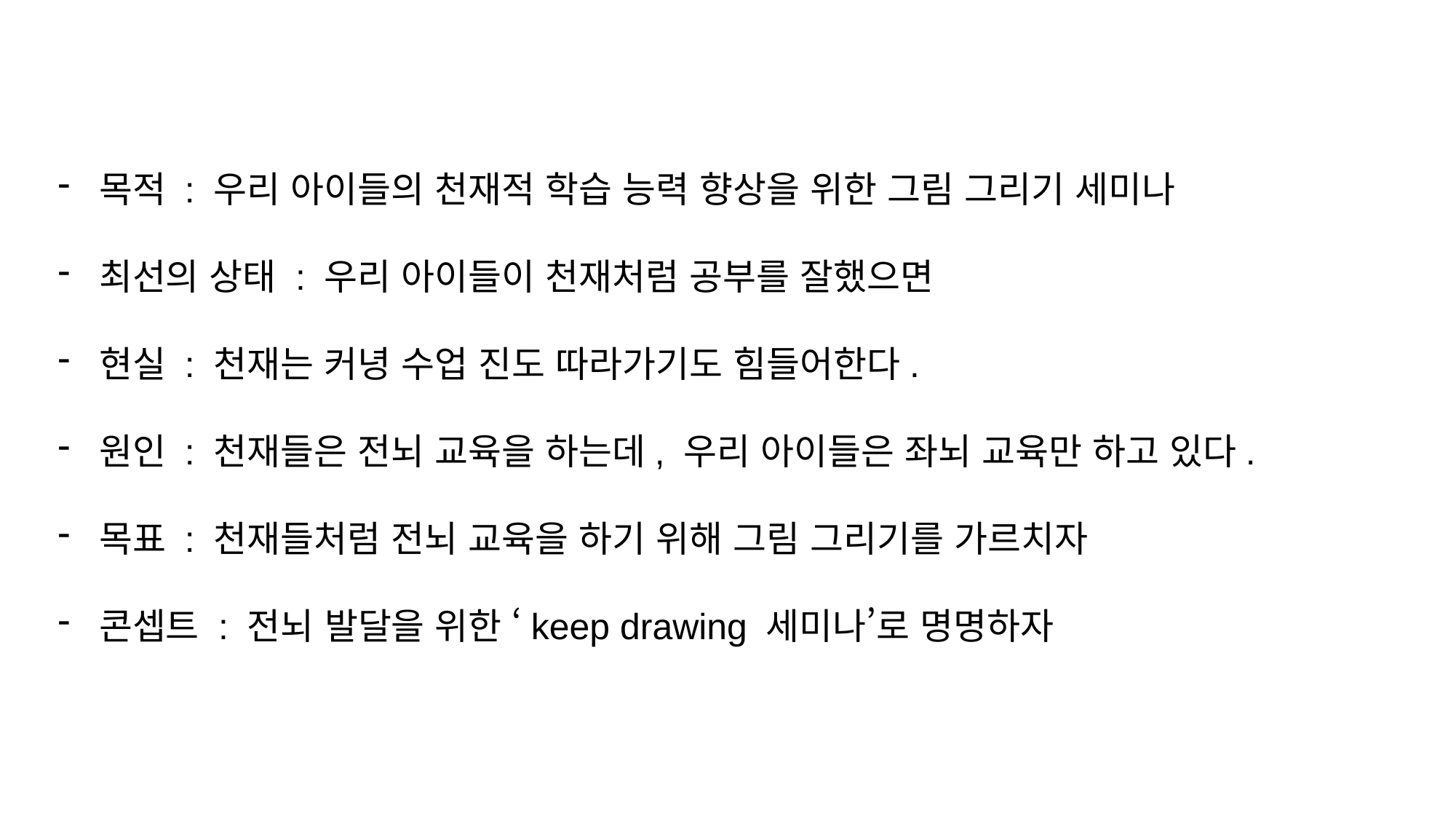

목적 : 우리 아이들의 천재적 학습 능력 향상을 위한 그림 그리기 세미나

최선의 상태 : 우리 아이들이 천재처럼 공부를 잘했으면

현실 : 천재는 커녕 수업 진도 따라가기도 힘들어한다.

원인 : 천재들은 전뇌 교육을 하는데, 우리 아이들은 좌뇌 교육만 하고 있다.

목표 : 천재들처럼 전뇌 교육을 하기 위해 그림 그리기를 가르치자

콘셉트 : 전뇌 발달을 위한 ‘keep drawing 세미나’로 명명하자